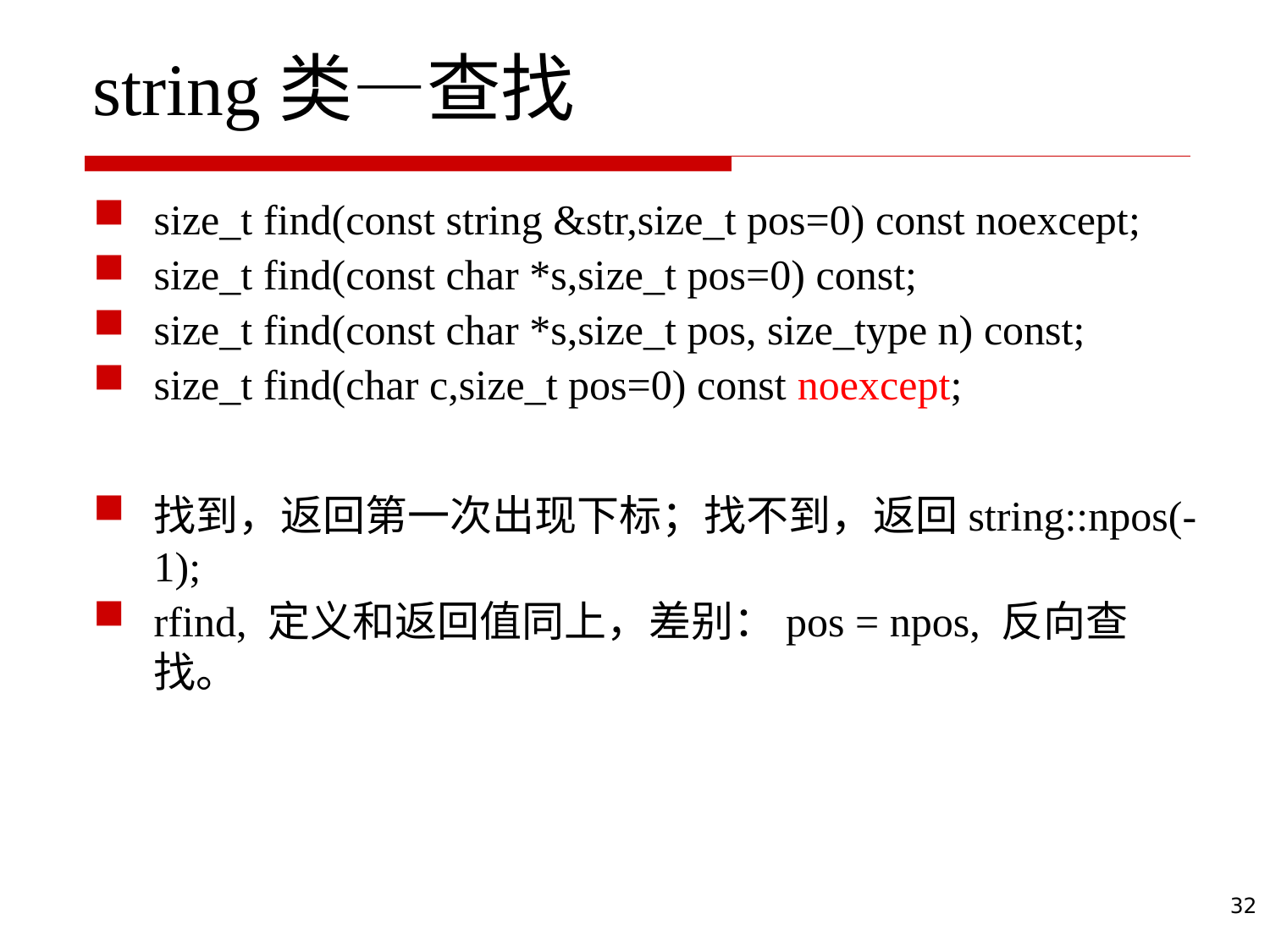

# string类—查找
size_t find(const string &str,size_t pos=0) const noexcept;
size_t find(const char *s,size_t pos=0) const;
size_t find(const char *s,size_t pos, size_type n) const;
size_t find(char c,size_t pos=0) const noexcept;

找到，返回第一次出现下标；找不到，返回string::npos(-1);
rfind, 定义和返回值同上，差别：pos = npos, 反向查找。
32